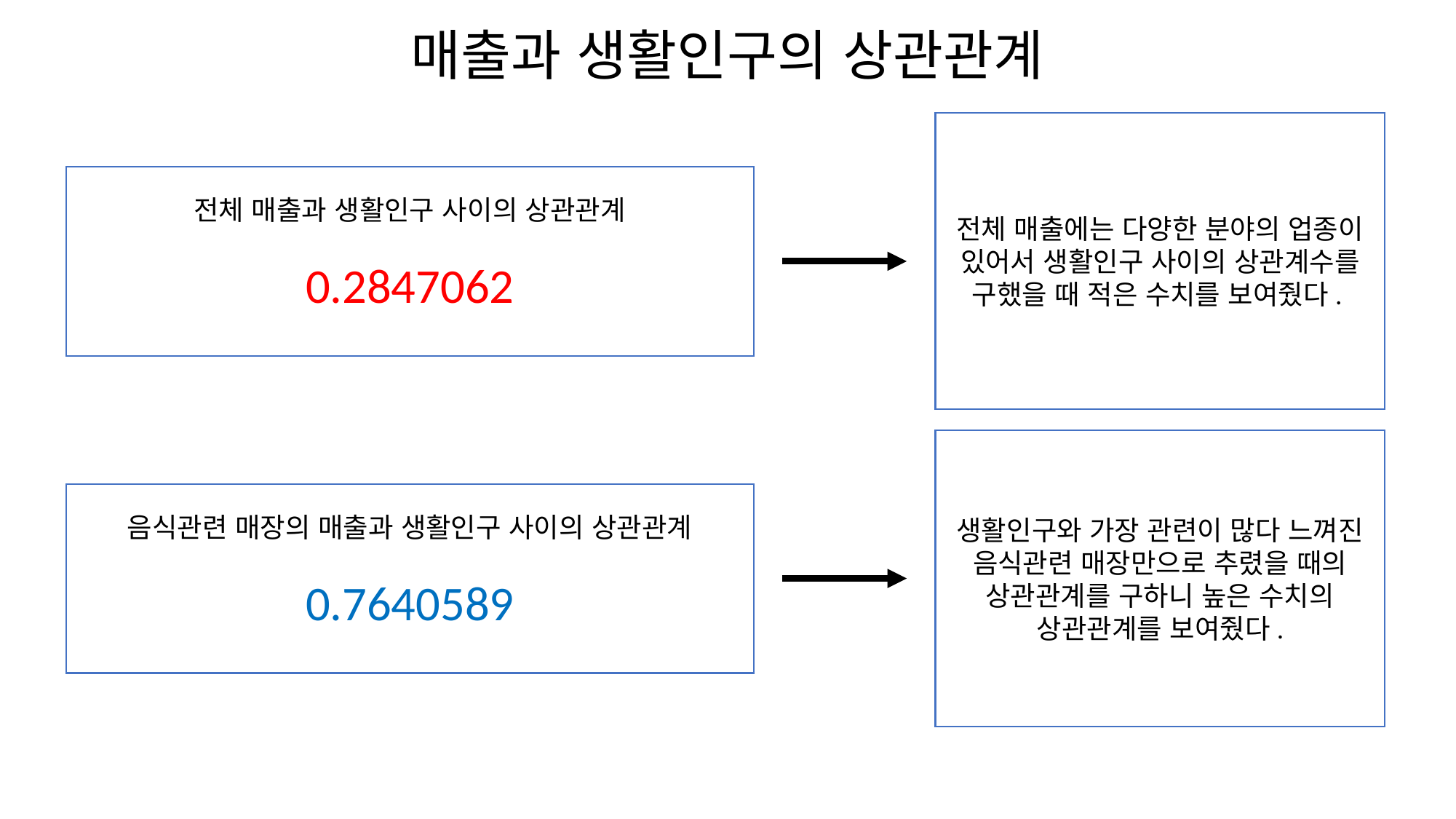

# 매출과 생활인구의 상관관계
전체 매출에는 다양한 분야의 업종이 있어서 생활인구 사이의 상관계수를 구했을 때 적은 수치를 보여줬다.
전체 매출과 생활인구 사이의 상관관계
0.2847062

생활인구와 가장 관련이 많다 느껴진 음식관련 매장만으로 추렸을 때의 상관관계를 구하니 높은 수치의 상관관계를 보여줬다.
음식관련 매장의 매출과 생활인구 사이의 상관관계
0.7640589